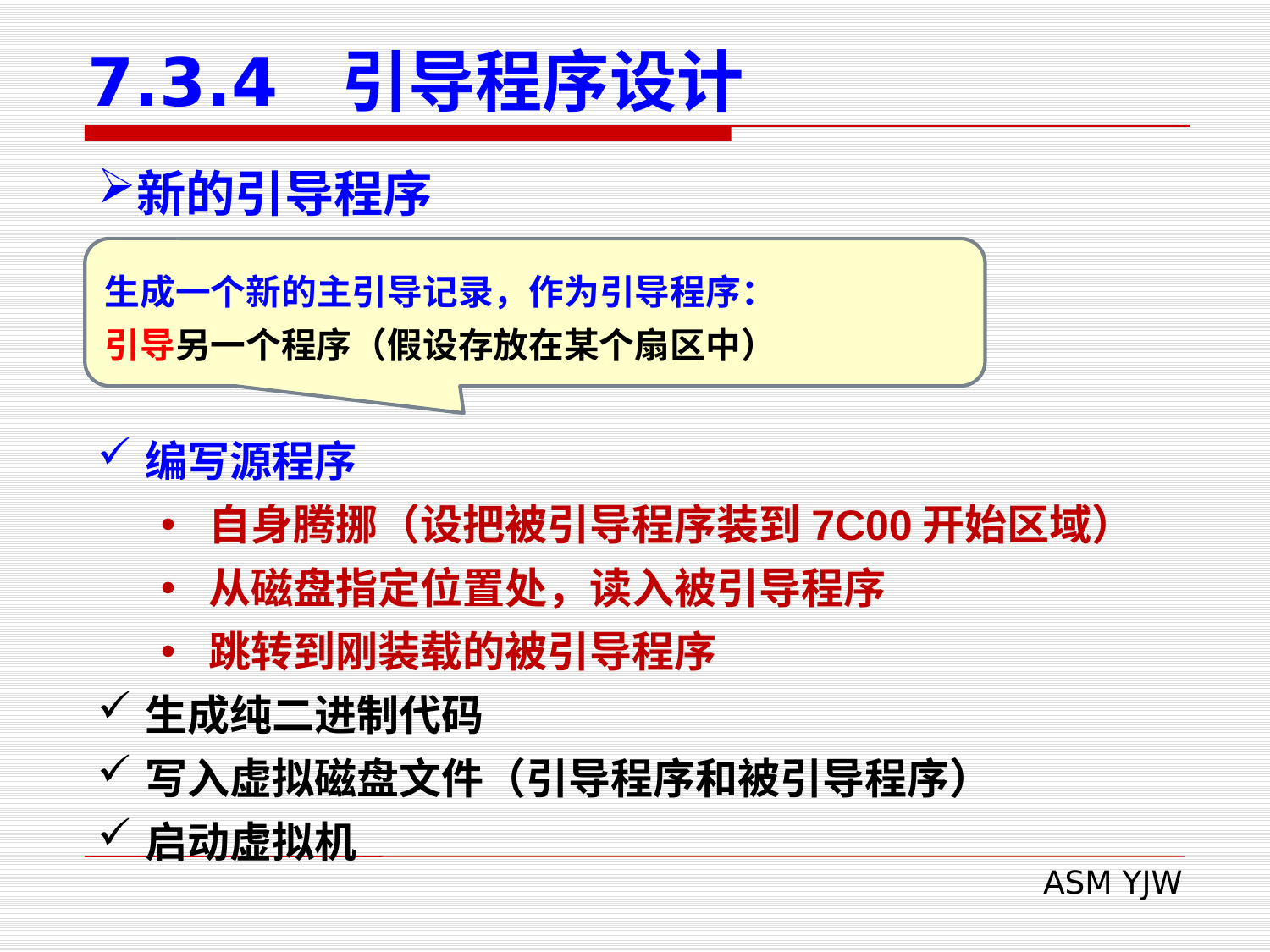

# 7.3.4  引导程序设计
新的引导程序
生成一个新的主引导记录，作为引导程序：
引导另一个程序（假设存放在某个扇区中）

编写源程序
自身腾挪（设把被引导程序装到7C00开始区域）
从磁盘指定位置处，读入被引导程序
跳转到刚装载的被引导程序
生成纯二进制代码
写入虚拟磁盘文件（引导程序和被引导程序）
启动虚拟机